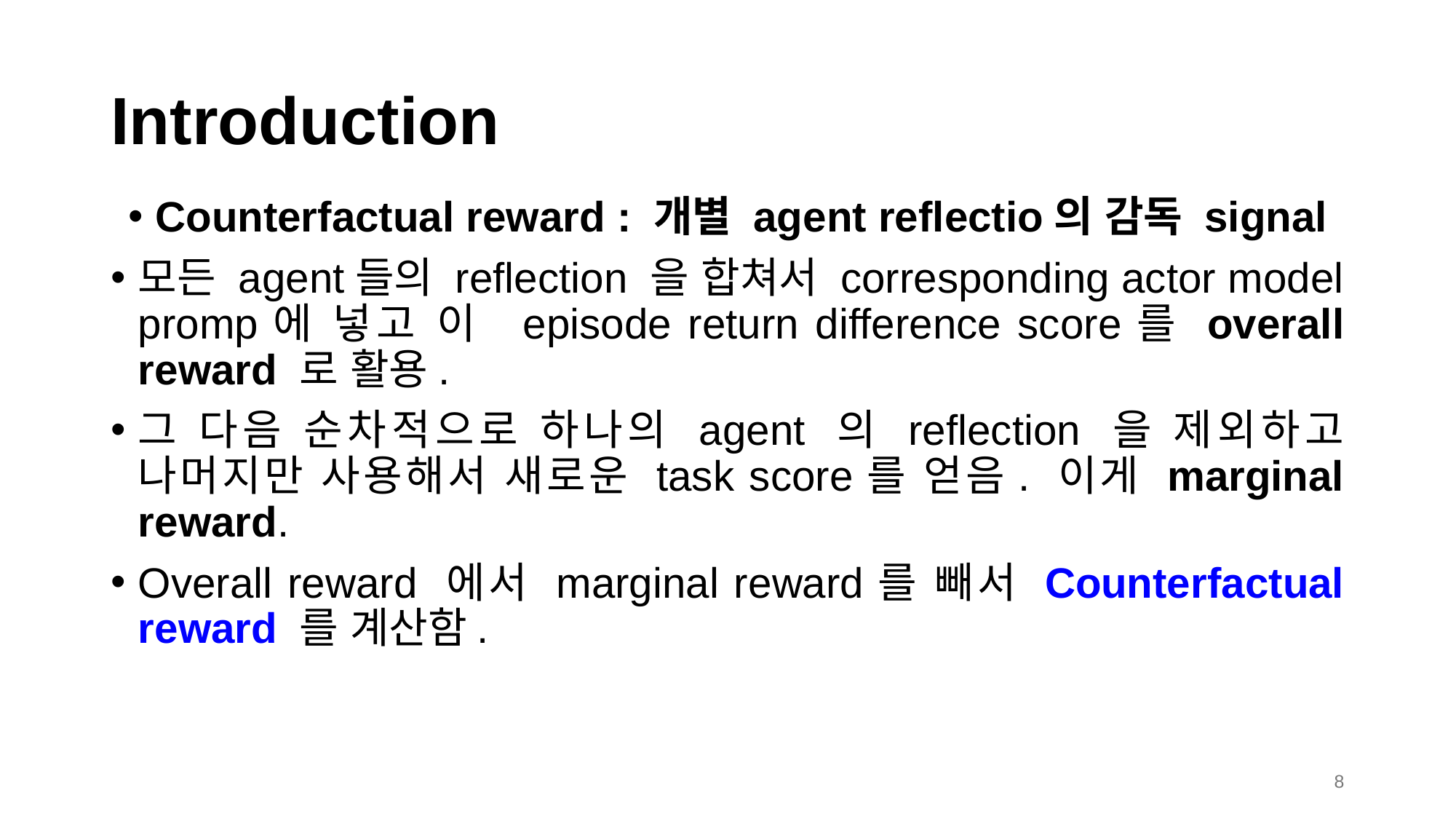

# Introduction
Counterfactual reward : 개별 agent reflectio의 감독 signal
모든 agent들의 reflection 을 합쳐서 corresponding actor model promp에 넣고 이  episode return difference score를 overall reward 로 활용.
그 다음 순차적으로 하나의 agent 의 reflection 을 제외하고 나머지만 사용해서 새로운 task score를 얻음. 이게 marginal reward.
Overall reward 에서 marginal reward를 빼서 Counterfactual reward 를 계산함.
8